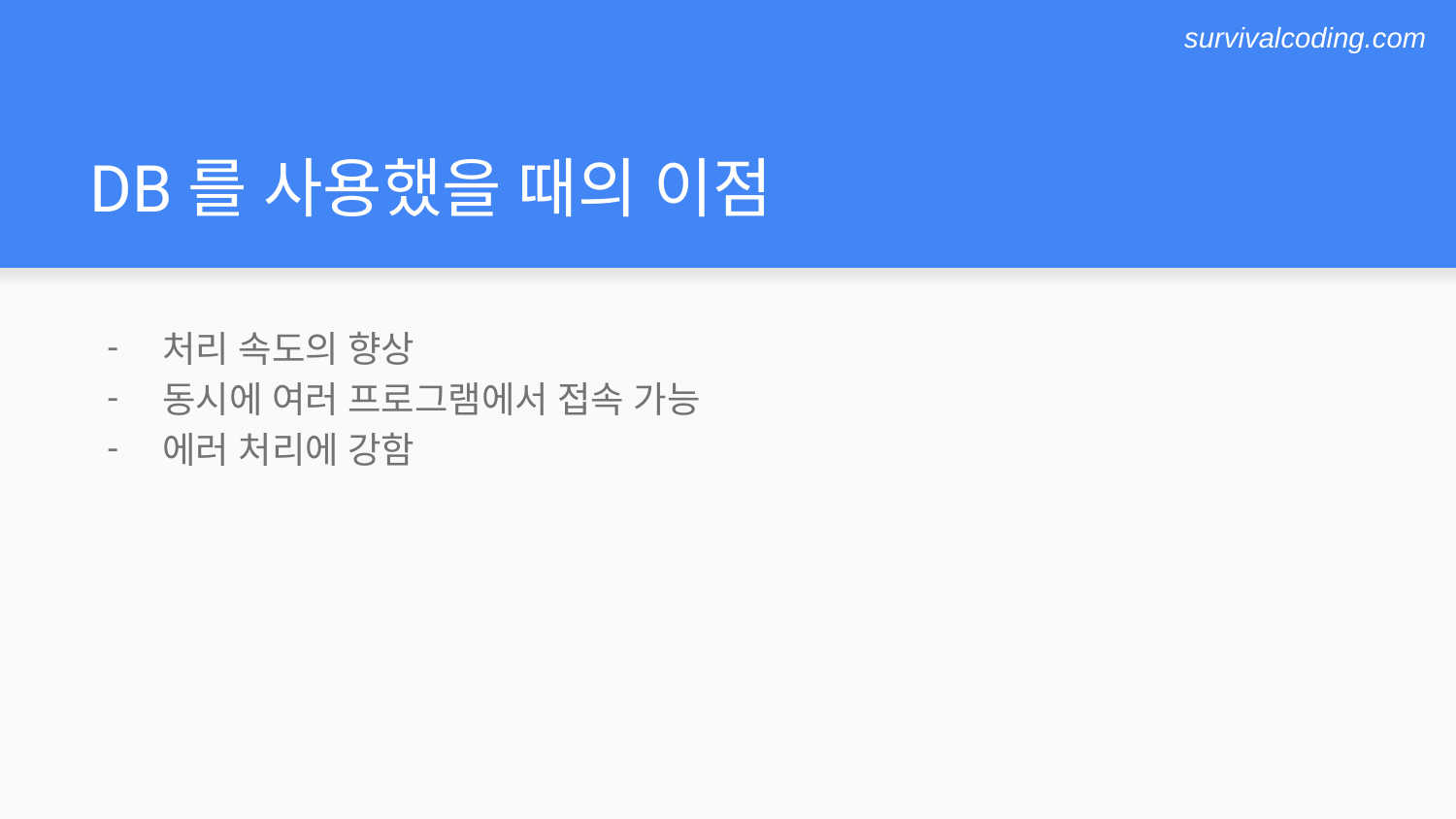

# DB를 사용했을 때의 이점
처리 속도의 향상
동시에 여러 프로그램에서 접속 가능
에러 처리에 강함